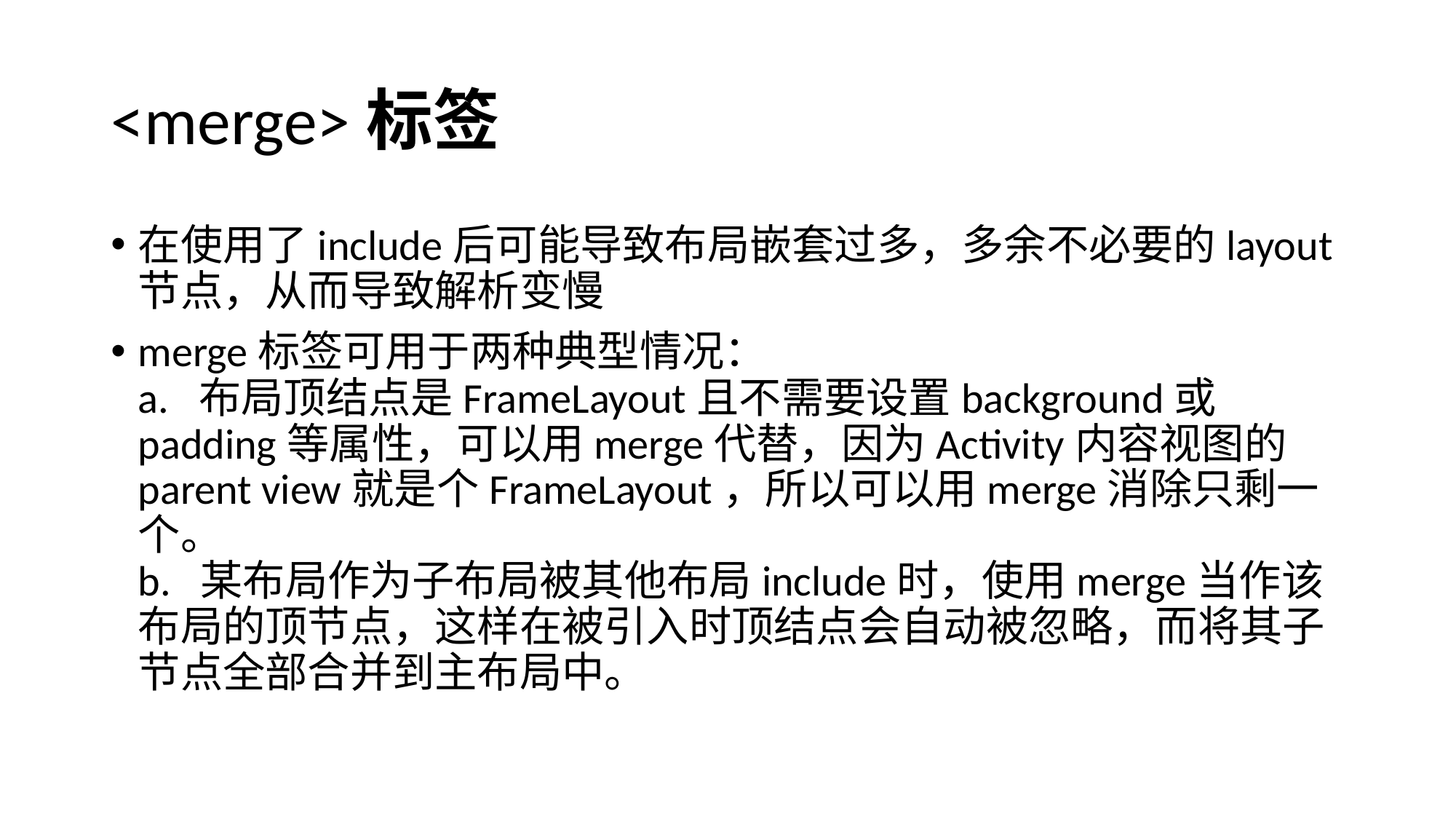

# <merge>标签
在使用了include后可能导致布局嵌套过多，多余不必要的layout节点，从而导致解析变慢
merge标签可用于两种典型情况：
a.  布局顶结点是FrameLayout且不需要设置background或padding等属性，可以用merge代替，因为Activity内容视图的parent view就是个FrameLayout，所以可以用merge消除只剩一个。
b.  某布局作为子布局被其他布局include时，使用merge当作该布局的顶节点，这样在被引入时顶结点会自动被忽略，而将其子节点全部合并到主布局中。